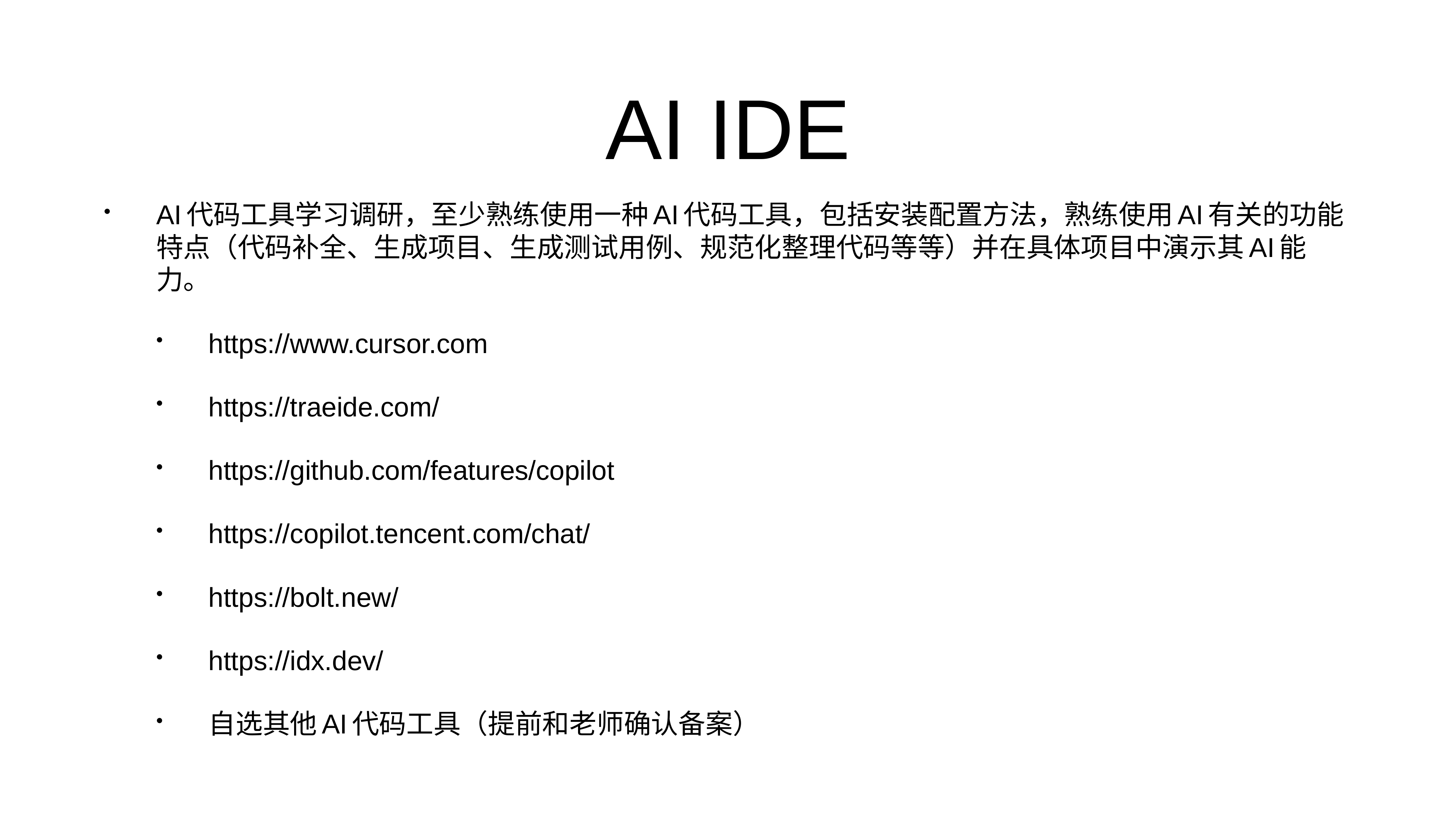

# AI IDE
AI代码工具学习调研，至少熟练使用一种AI代码工具，包括安装配置方法，熟练使用AI有关的功能特点（代码补全、生成项目、生成测试用例、规范化整理代码等等）并在具体项目中演示其AI能力。
https://www.cursor.com
https://traeide.com/
https://github.com/features/copilot
https://copilot.tencent.com/chat/
https://bolt.new/
https://idx.dev/
自选其他AI代码工具（提前和老师确认备案）